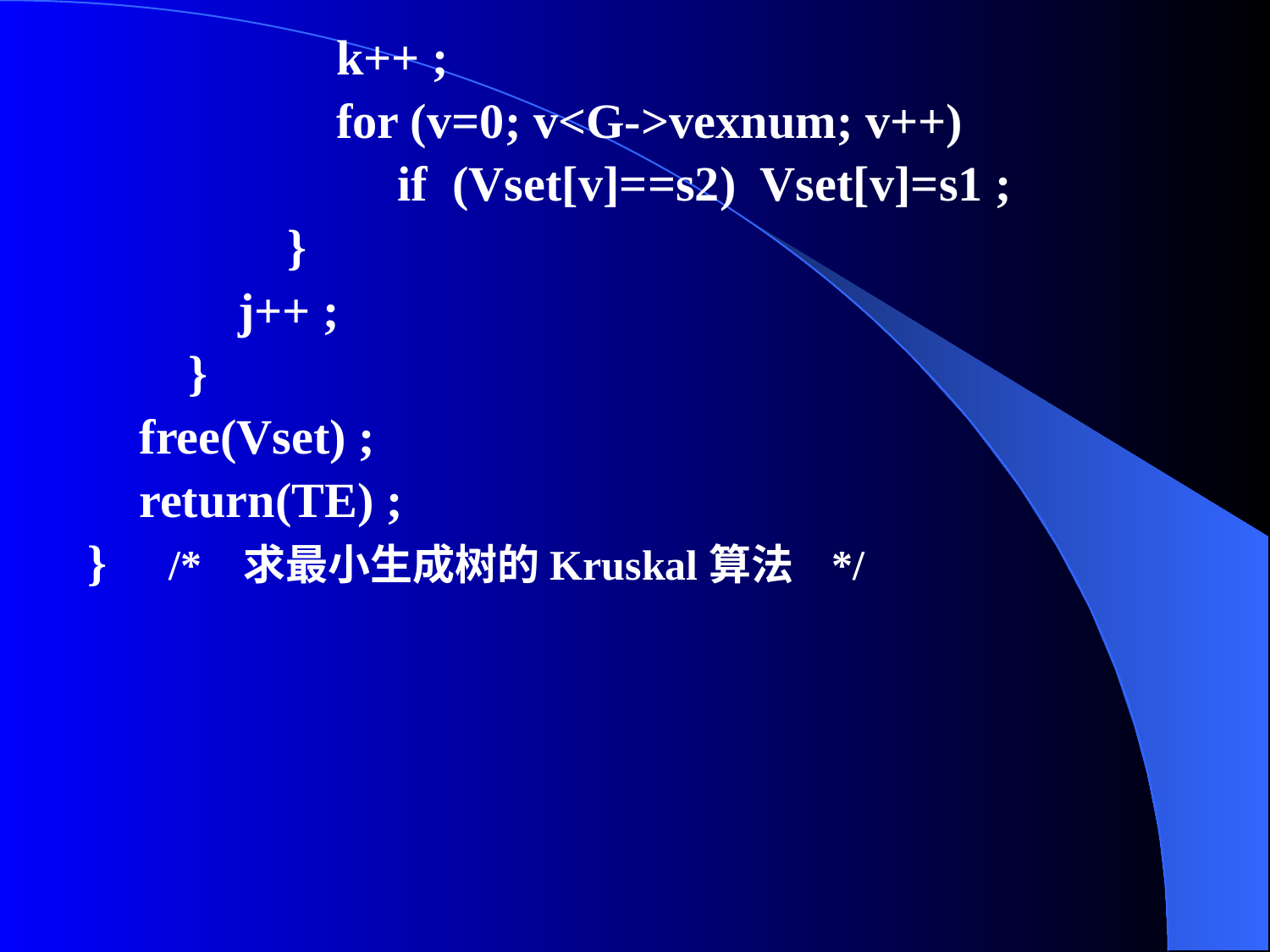

k++ ;
        for (v=0; v<G->vexnum; v++)
             if  (Vset[v]==s2)  Vset[v]=s1 ;
    }
j++ ;
}
free(Vset) ;
return(TE) ;
}     /*   求最小生成树的Kruskal算法   */